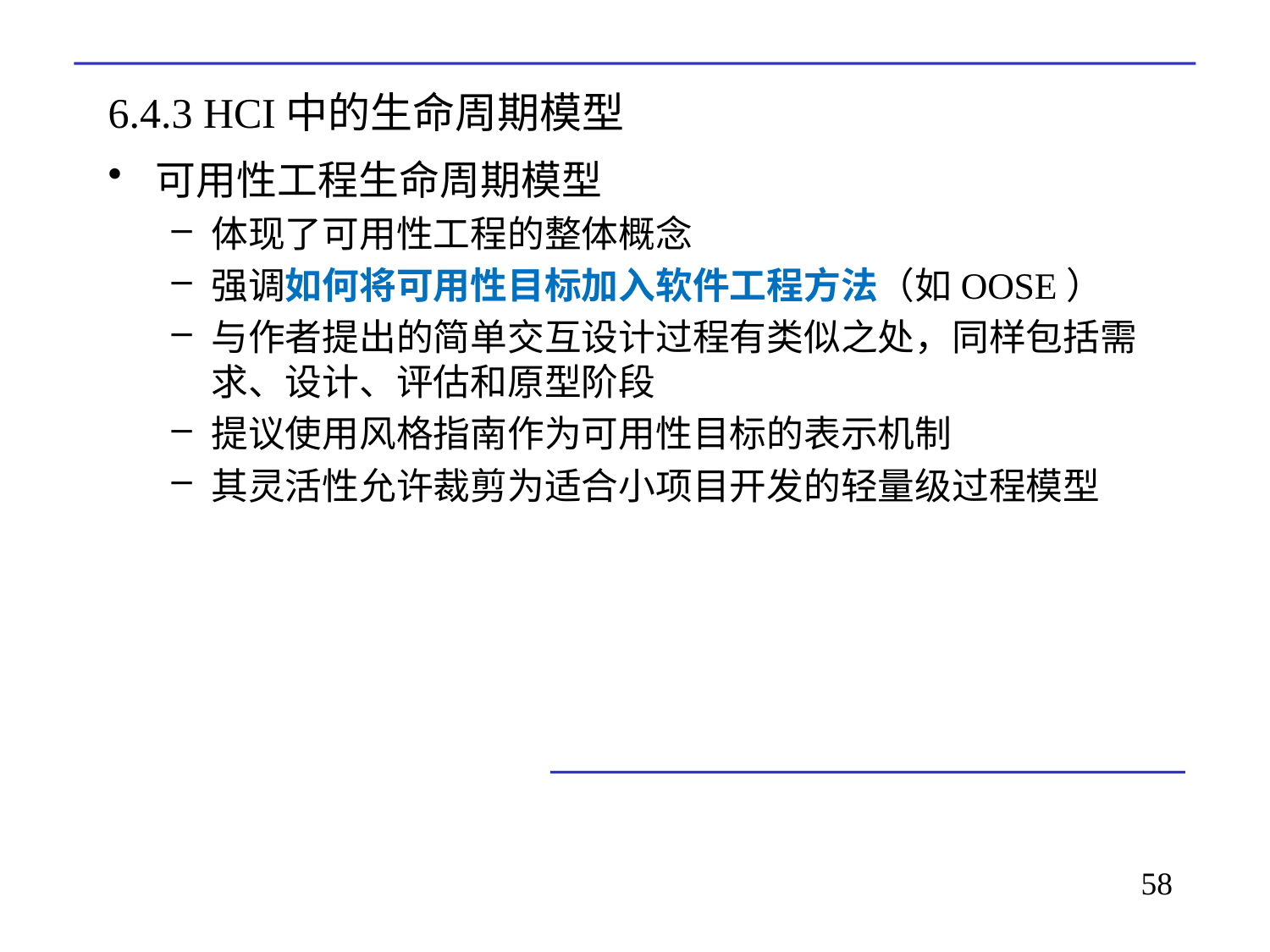

# 6.4.3 HCI中的生命周期模型
可用性工程生命周期模型
体现了可用性工程的整体概念
强调如何将可用性目标加入软件工程方法（如OOSE）
与作者提出的简单交互设计过程有类似之处，同样包括需求、设计、评估和原型阶段
提议使用风格指南作为可用性目标的表示机制
其灵活性允许裁剪为适合小项目开发的轻量级过程模型
58